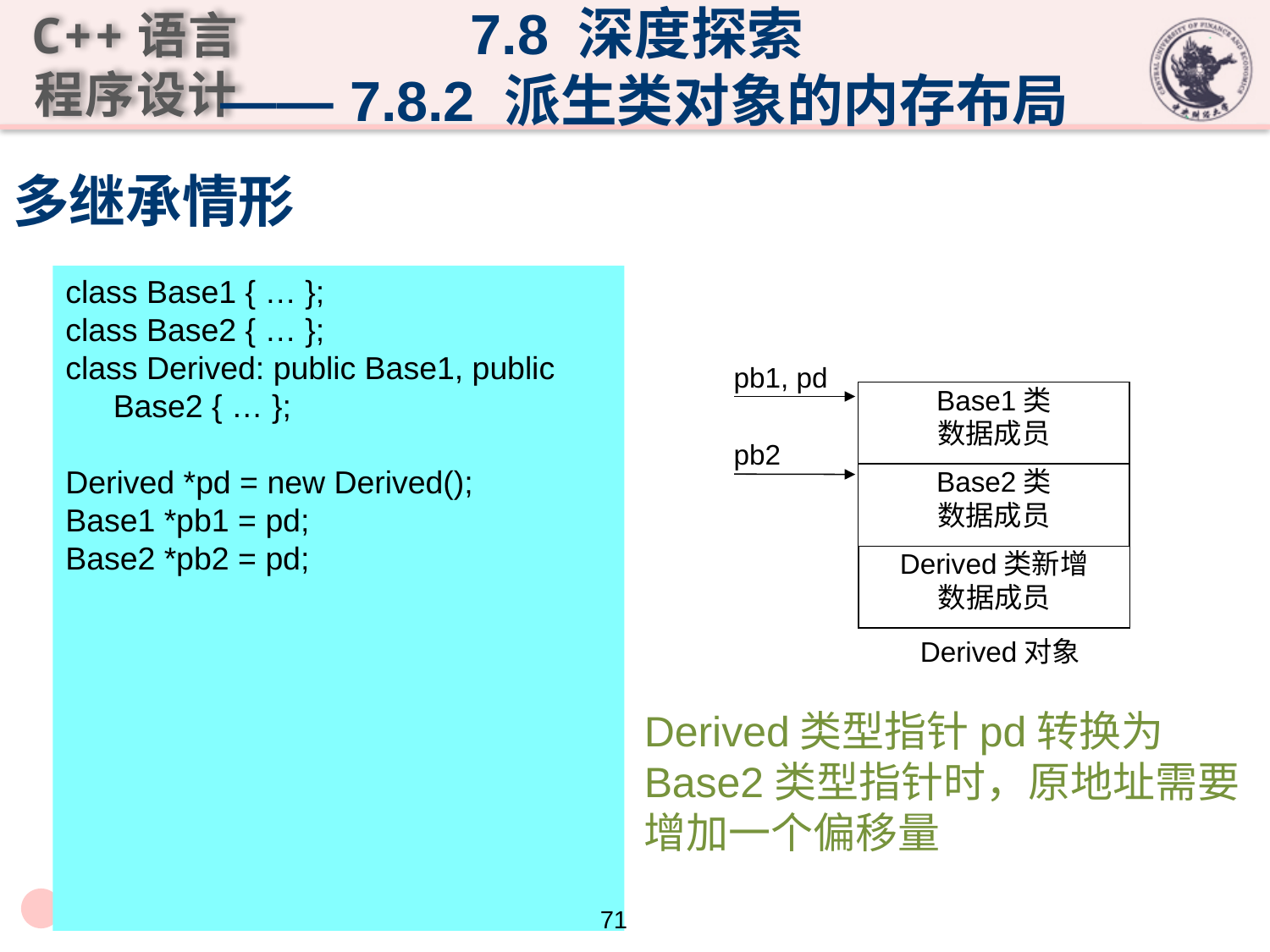

7.8 深度探索
 —— 7.8.2 派生类对象的内存布局
# 多继承情形
class Base1 { … };
class Base2 { … };
class Derived: public Base1, public Base2 { … };

Derived *pd = new Derived();
Base1 *pb1 = pd;
Base2 *pb2 = pd;
pb1, pd
Base1类
数据成员
pb2
Base2类
数据成员

Derived类新增
数据成员
Derived对象
Derived类型指针pd转换为Base2类型指针时，原地址需要增加一个偏移量
71